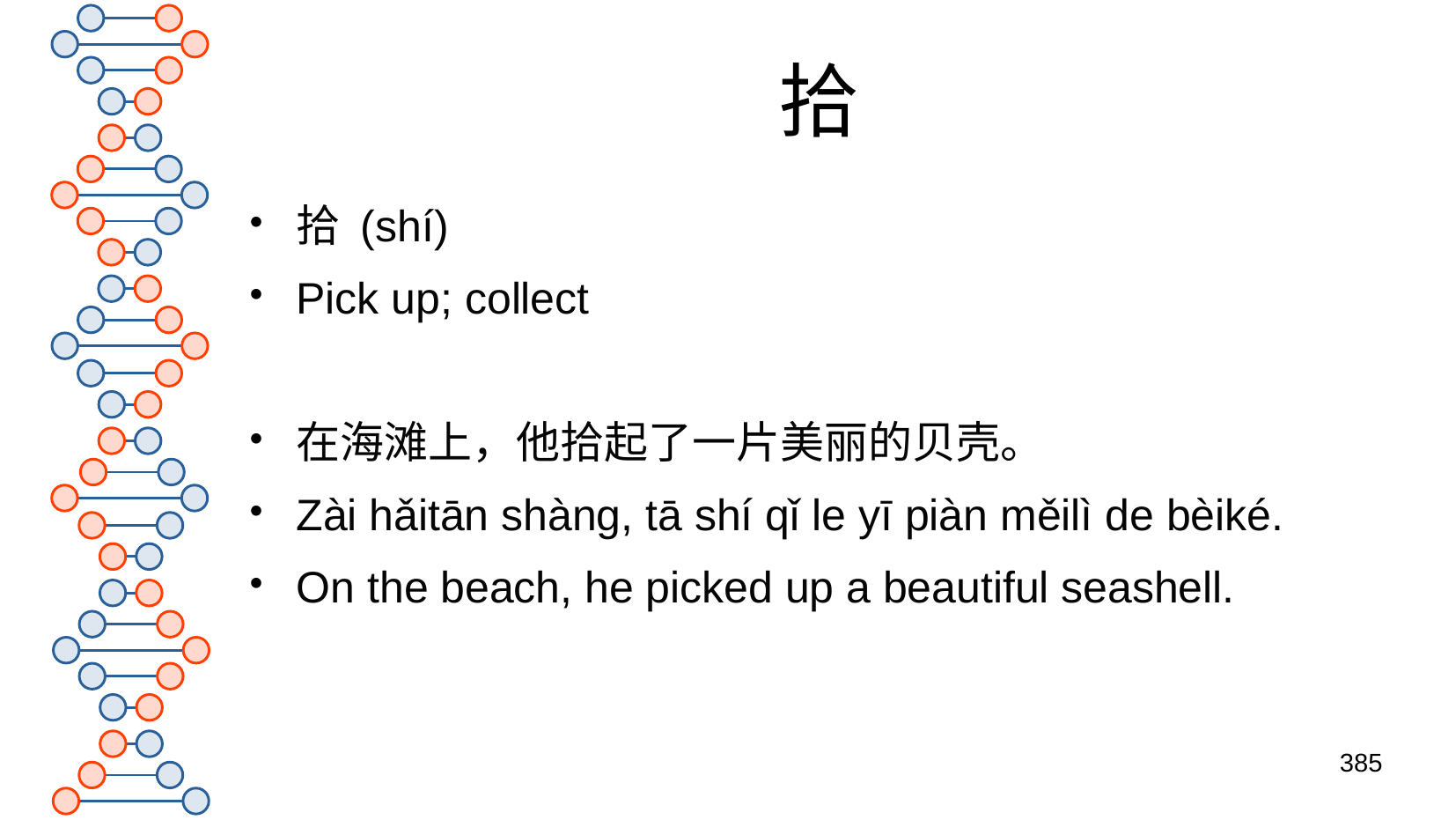

# 拾
拾 (shí)
Pick up; collect

在海滩上，他拾起了一片美丽的贝壳。
Zài hǎitān shàng, tā shí qǐ le yī piàn měilì de bèiké.
On the beach, he picked up a beautiful seashell.

385